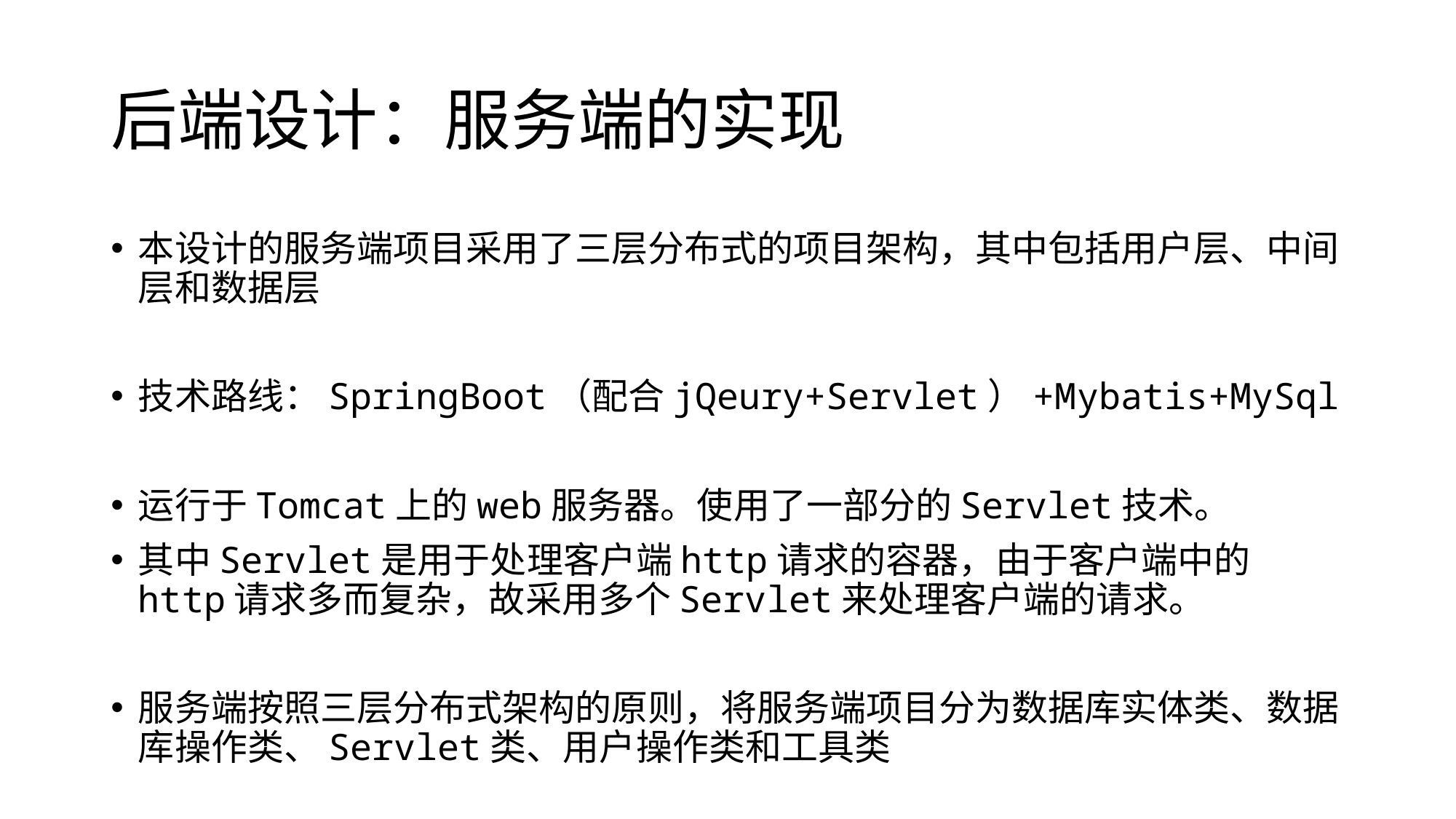

# 后端设计：服务端的实现

本设计的服务端项目采用了三层分布式的项目架构，其中包括用户层、中间层和数据层

技术路线：SpringBoot（配合jQeury+Servlet）+Mybatis+MySql

运行于Tomcat上的web服务器。使用了一部分的Servlet技术。
其中Servlet是用于处理客户端http请求的容器，由于客户端中的http请求多而复杂，故采用多个Servlet来处理客户端的请求。

服务端按照三层分布式架构的原则，将服务端项目分为数据库实体类、数据库操作类、Servlet类、用户操作类和工具类